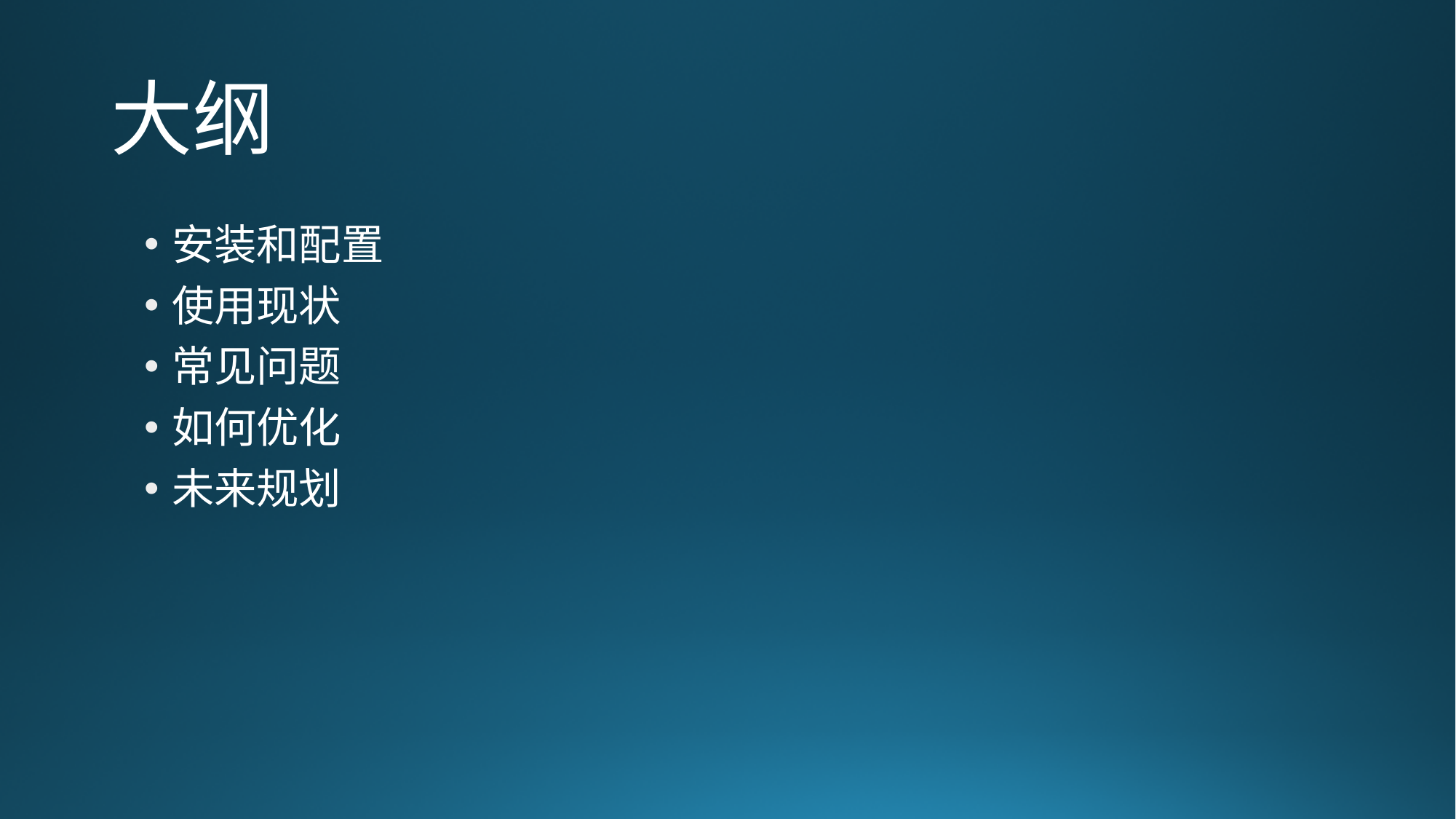

# 大纲
安装和配置
使用现状
常见问题
如何优化
未来规划